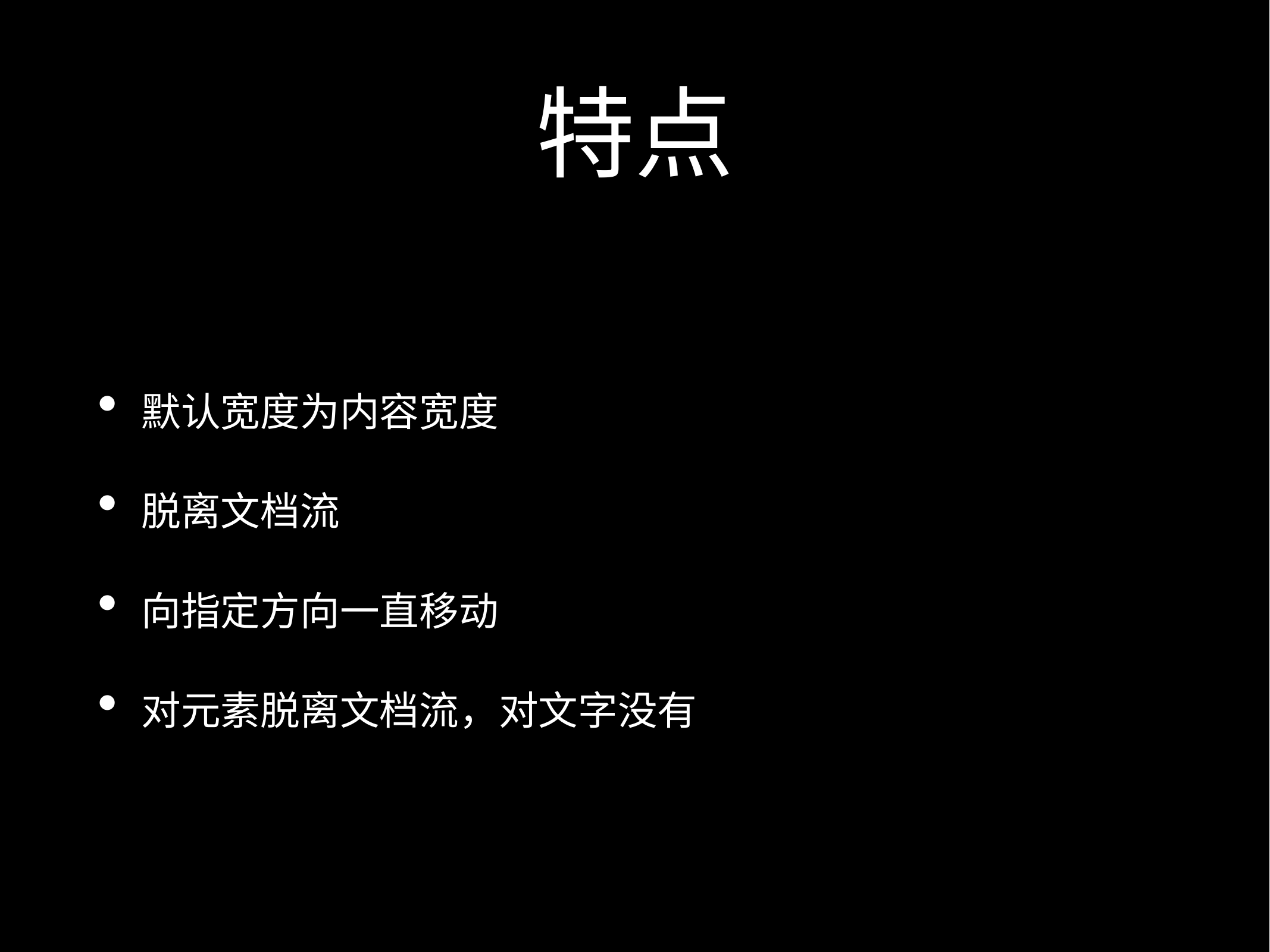

# 特点
默认宽度为内容宽度
脱离文档流
向指定方向一直移动
对元素脱离文档流，对文字没有